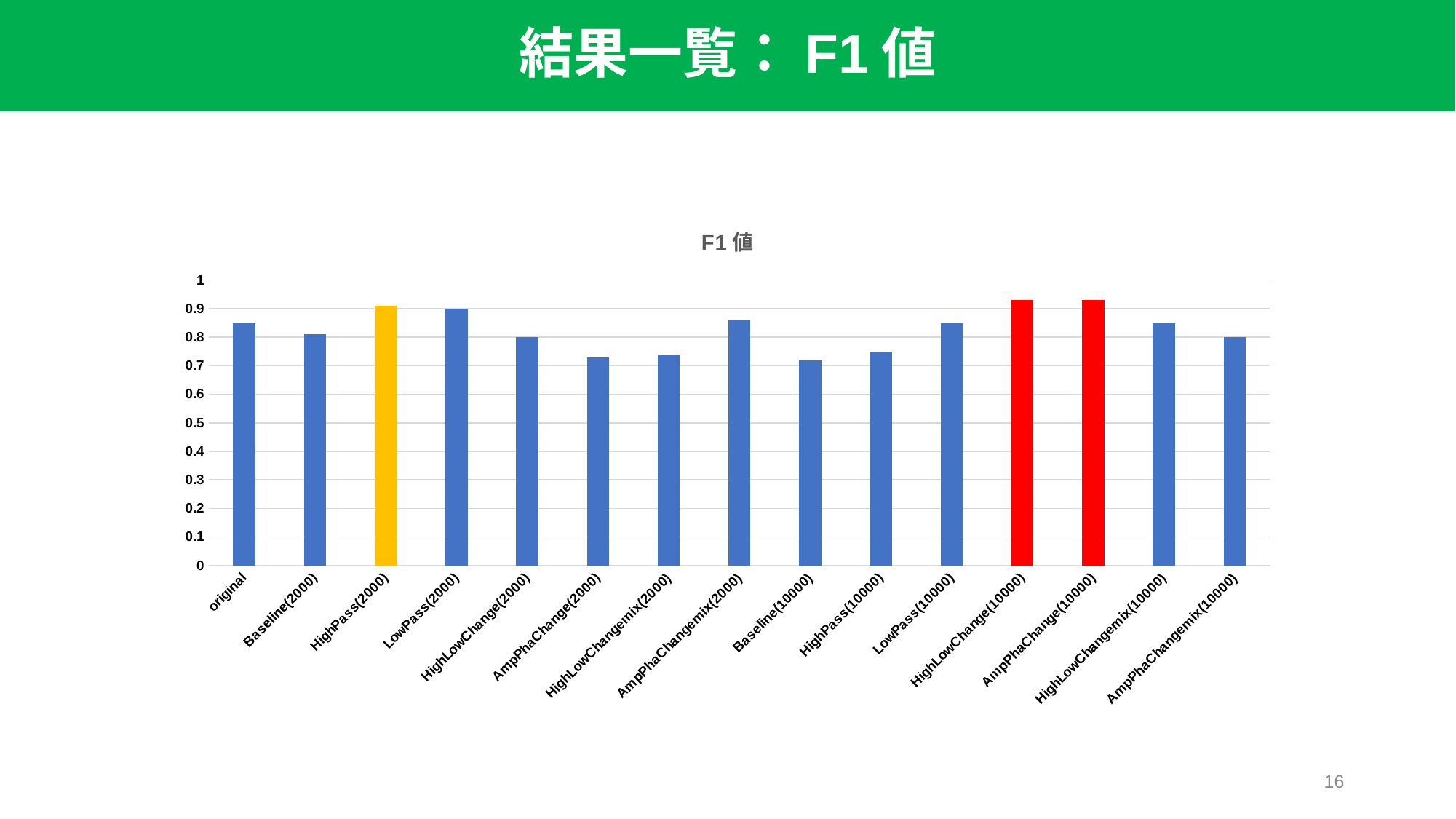

結果一覧：F1値

### Chart: F1値

| Category | F1値 |
|---|---|
| original | 0.85 |
| Baseline(2000) | 0.81 |
| HighPass(2000) | 0.91 |
| LowPass(2000) | 0.9 |
| HighLowChange(2000) | 0.8 |
| AmpPhaChange(2000) | 0.73 |
| HighLowChangemix(2000) | 0.74 |
| AmpPhaChangemix(2000) | 0.86 |
| Baseline(10000) | 0.72 |
| HighPass(10000) | 0.75 |
| LowPass(10000) | 0.85 |
| HighLowChange(10000) | 0.93 |
| AmpPhaChange(10000) | 0.93 |
| HighLowChangemix(10000) | 0.85 |
| AmpPhaChangemix(10000) | 0.8 |
16